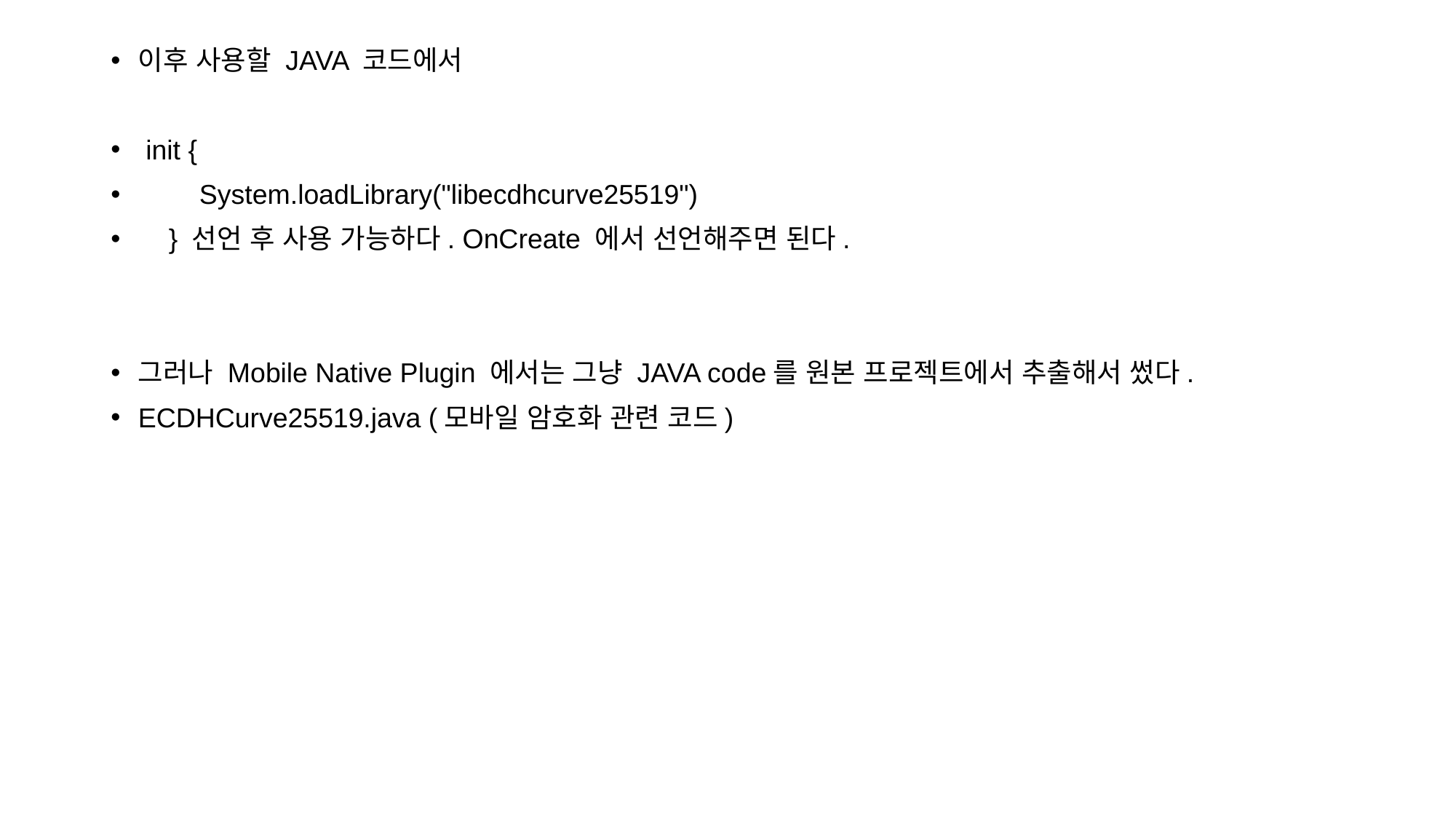

이후 사용할 JAVA 코드에서

 init {
        System.loadLibrary("libecdhcurve25519")
    } 선언 후 사용 가능하다. OnCreate 에서 선언해주면 된다.

그러나 Mobile Native Plugin 에서는 그냥 JAVA code를 원본 프로젝트에서 추출해서 썼다.
ECDHCurve25519.java (모바일 암호화 관련 코드)